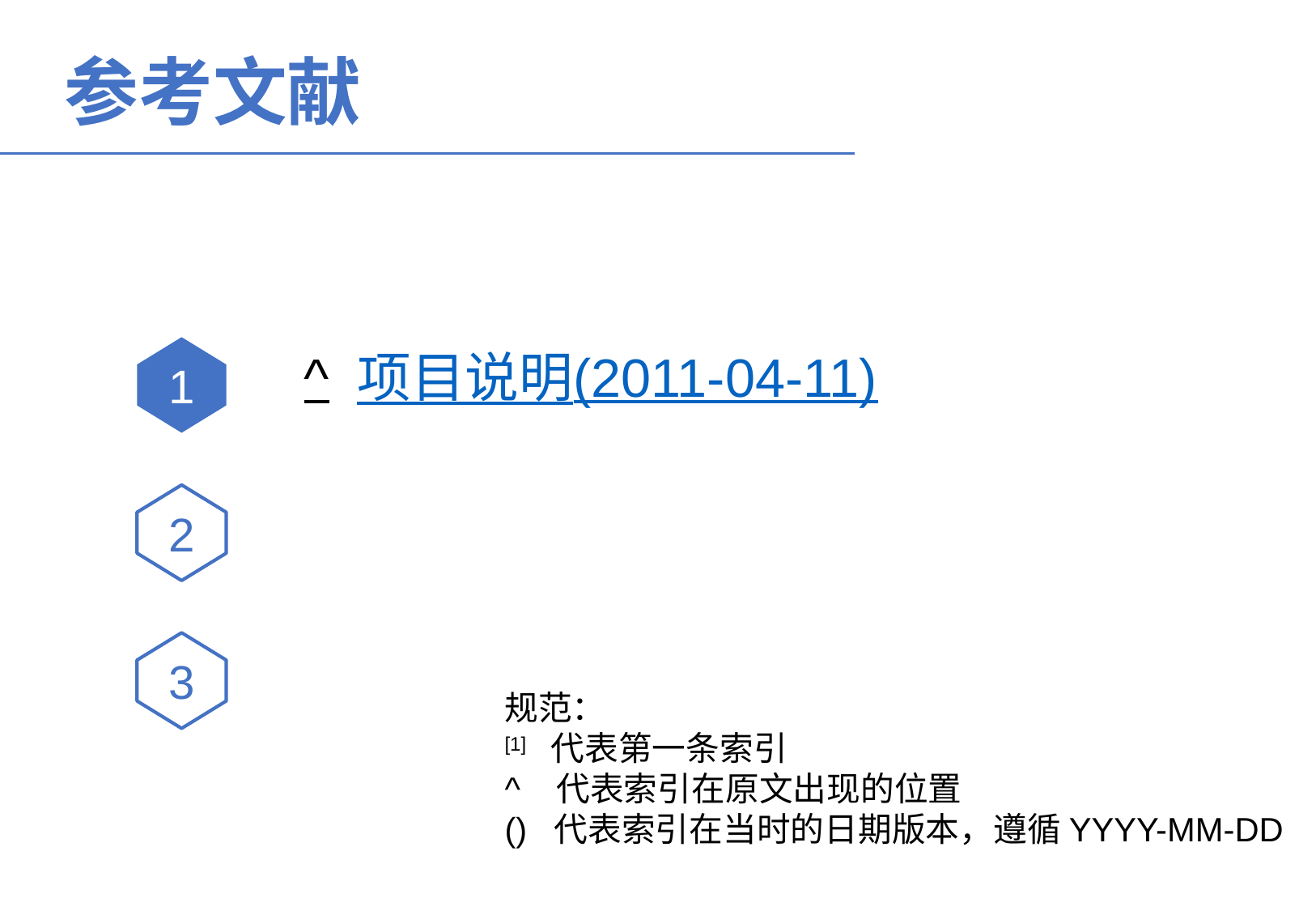

参考文献
^ 项目说明(2011-04-11)
1
2
3
规范：
[1]   代表第一条索引
^   代表索引在原文出现的位置
()  代表索引在当时的日期版本，遵循YYYY-MM-DD